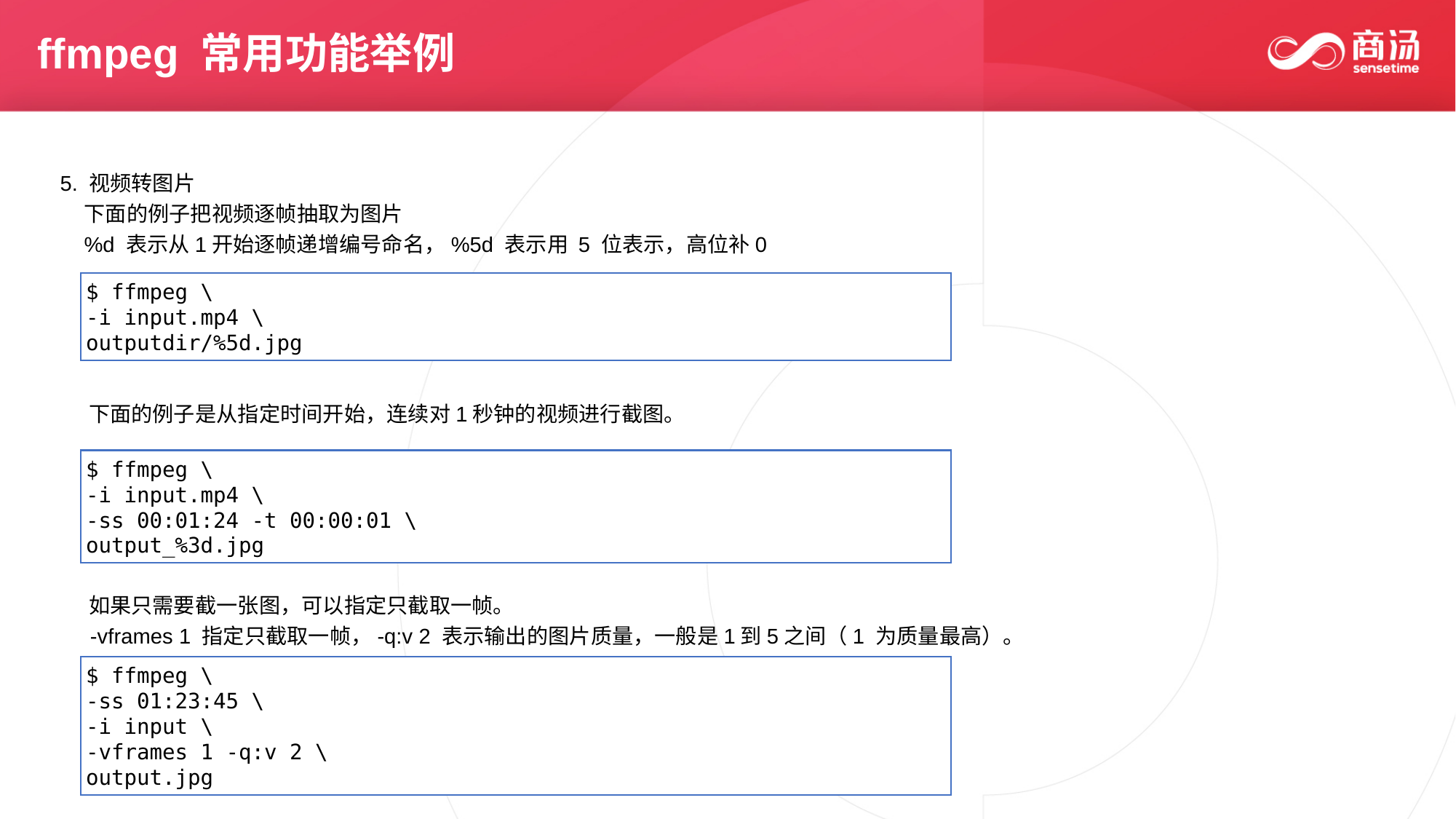

ffmpeg 常用功能举例
5. 视频转图片
    下面的例子把视频逐帧抽取为图片
    %d 表示从1开始逐帧递增编号命名，%5d 表示用 5 位表示，高位补0
$ ffmpeg \
-i input.mp4 \
outputdir/%5d.jpg
     下面的例子是从指定时间开始，连续对1秒钟的视频进行截图。

$ ffmpeg \
-i input.mp4 \
-ss 00:01:24 -t 00:00:01 \
output_%3d.jpg
     如果只需要截一张图，可以指定只截取一帧。
     -vframes 1 指定只截取一帧，-q:v 2 表示输出的图片质量，一般是1到5之间（1 为质量最高）。
$ ffmpeg \
-ss 01:23:45 \
-i input \
-vframes 1 -q:v 2 \
output.jpg
18